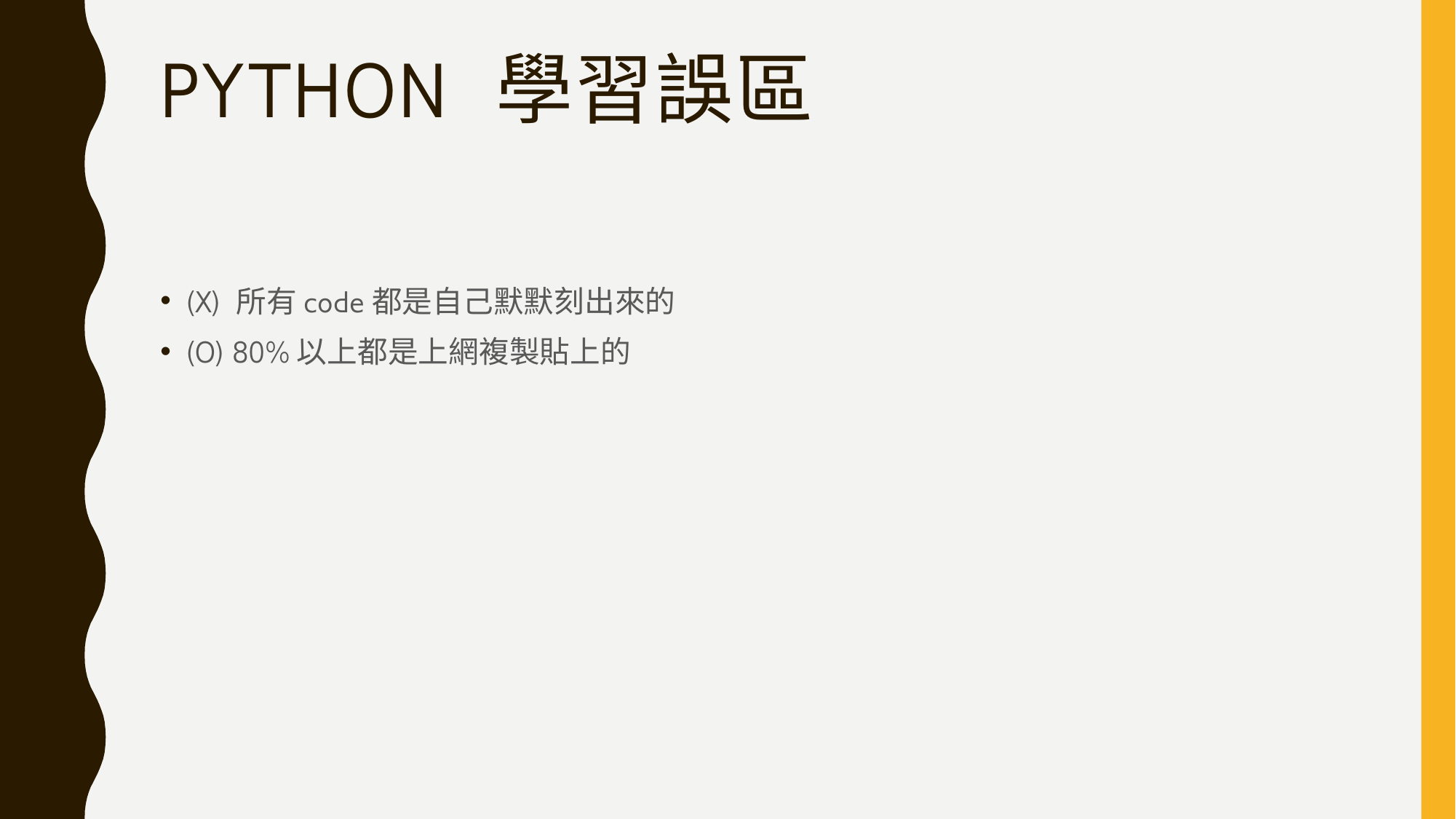

# Python 學習誤區
(X) 所有code都是自己默默刻出來的
(O) 80%以上都是上網複製貼上的